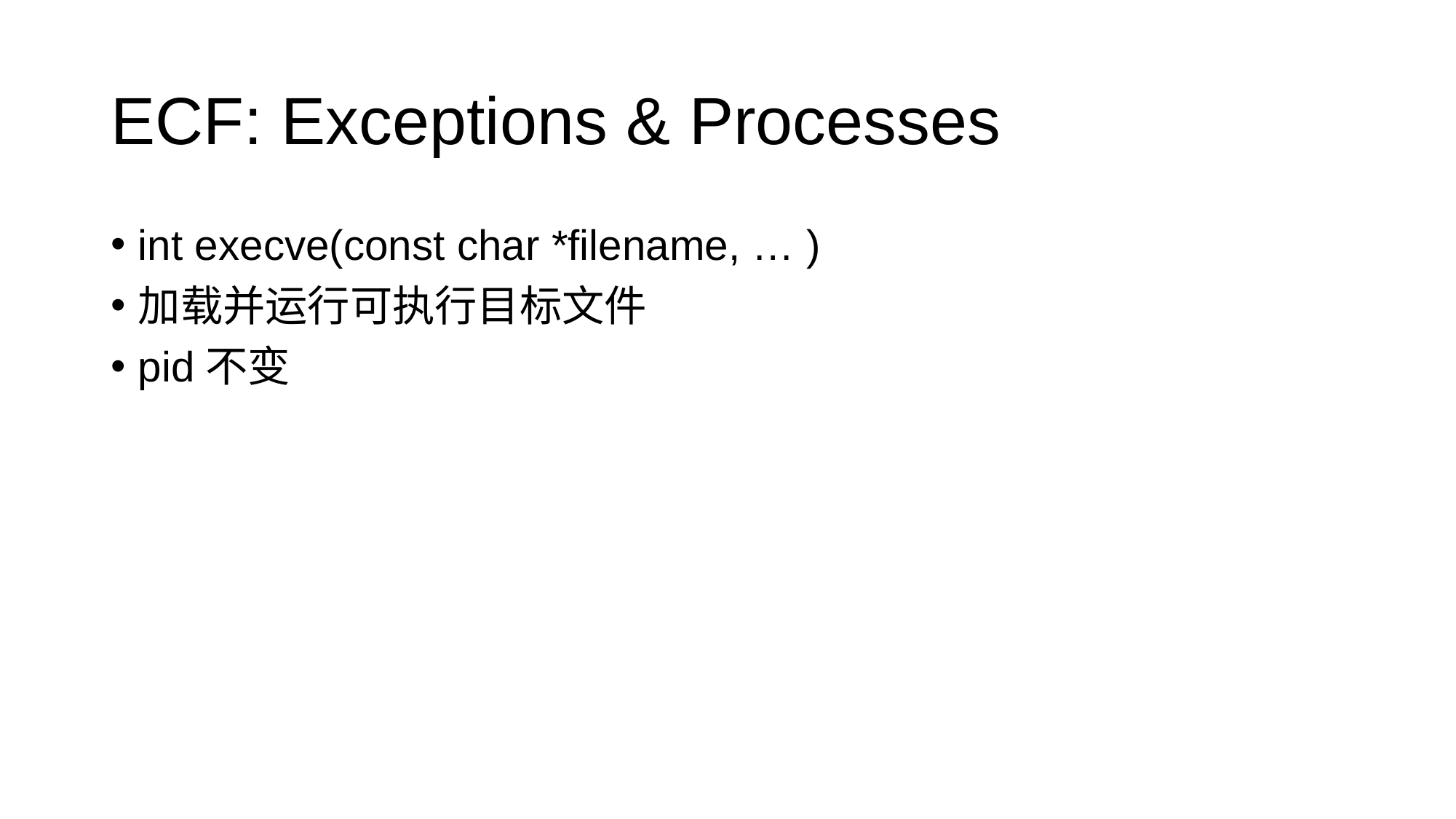

# ECF: Exceptions & Processes
int execve(const char *filename, … )
加载并运行可执行目标文件
pid不变